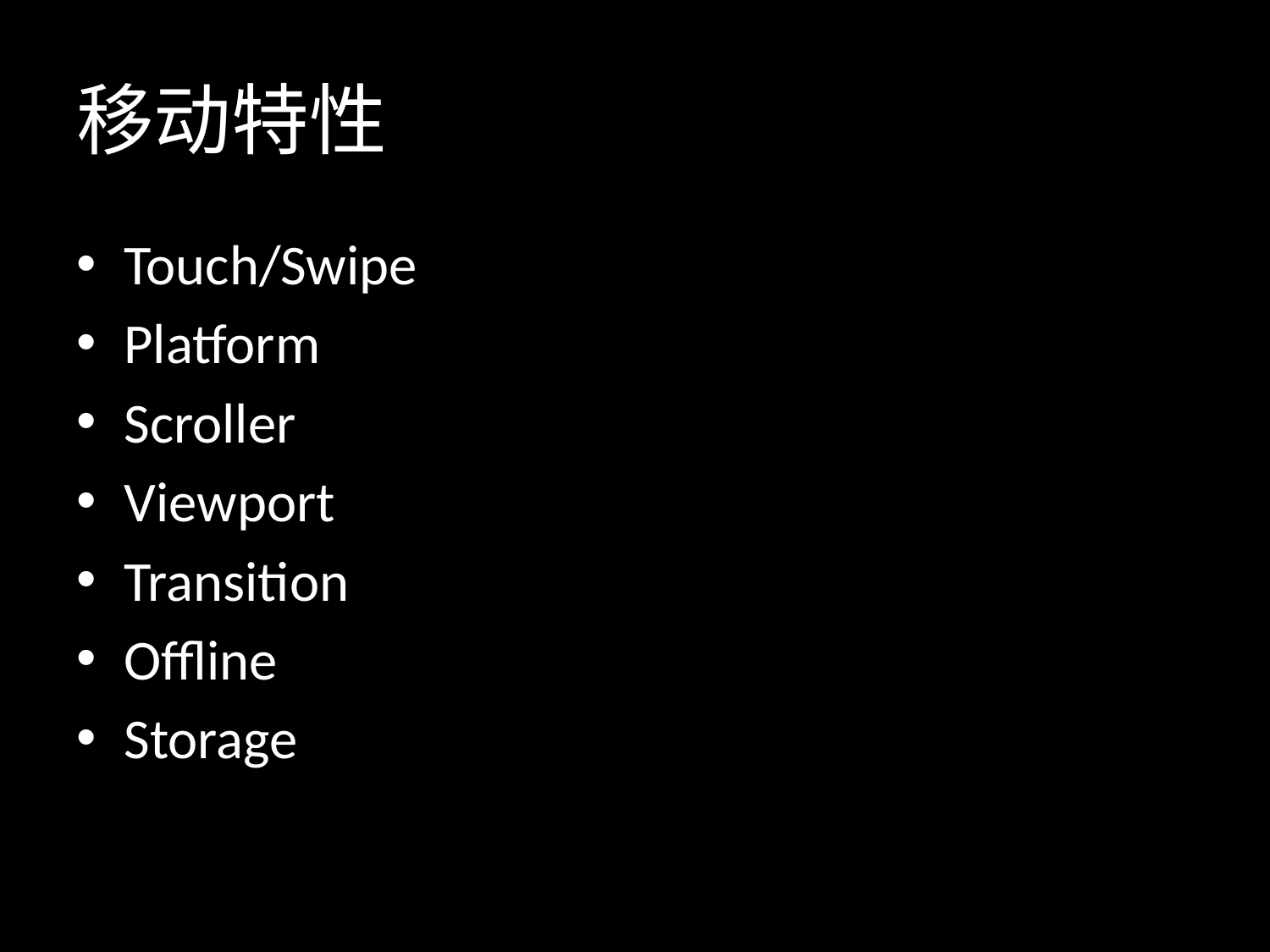

# 移动特性
Touch/Swipe
Platform
Scroller
Viewport
Transition
Offline
Storage